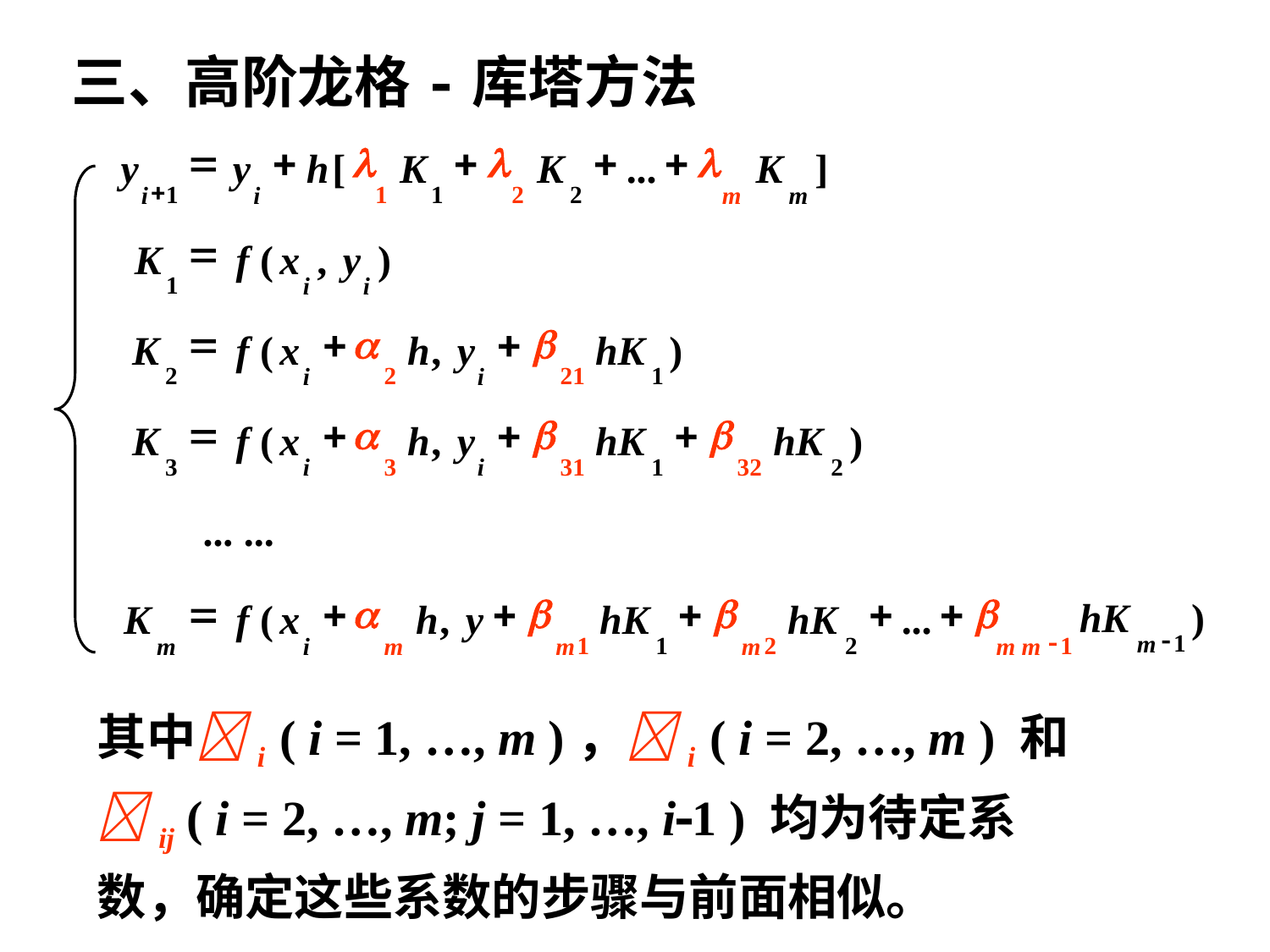

# 三、高阶龙格-库塔方法
=
+
λ
+
λ
+
+
λ
y
y
h
[
K
K
...
K
]

+
1
1
1
2
2
i
i
m
m
=
K
f
(
x
,
y
)
1
i
i
=
+
α
+
β
K
f
(
x
h
,
y
hK
)
2
2
21
1
i
i
=
+
α
+
β
+
β
K
f
(
x
h
,
y
hK
hK
)
3
3
31
1
32
2
i
i
...
...
=
+
α
+
β
+
β
+
+
β
hK
)
K
f
(
x
h
,
y
hK
hK
...
−
−
1
m
1
1
2
2
1
m
i
m
m
m
m m
其中λi  ( i = 1, …, m )，αi  ( i = 2, …, m ) 和 βij ( i = 2, …, m; j = 1, …, i−1 ) 均为待定系数，确定这些系数的步骤与前面相似。